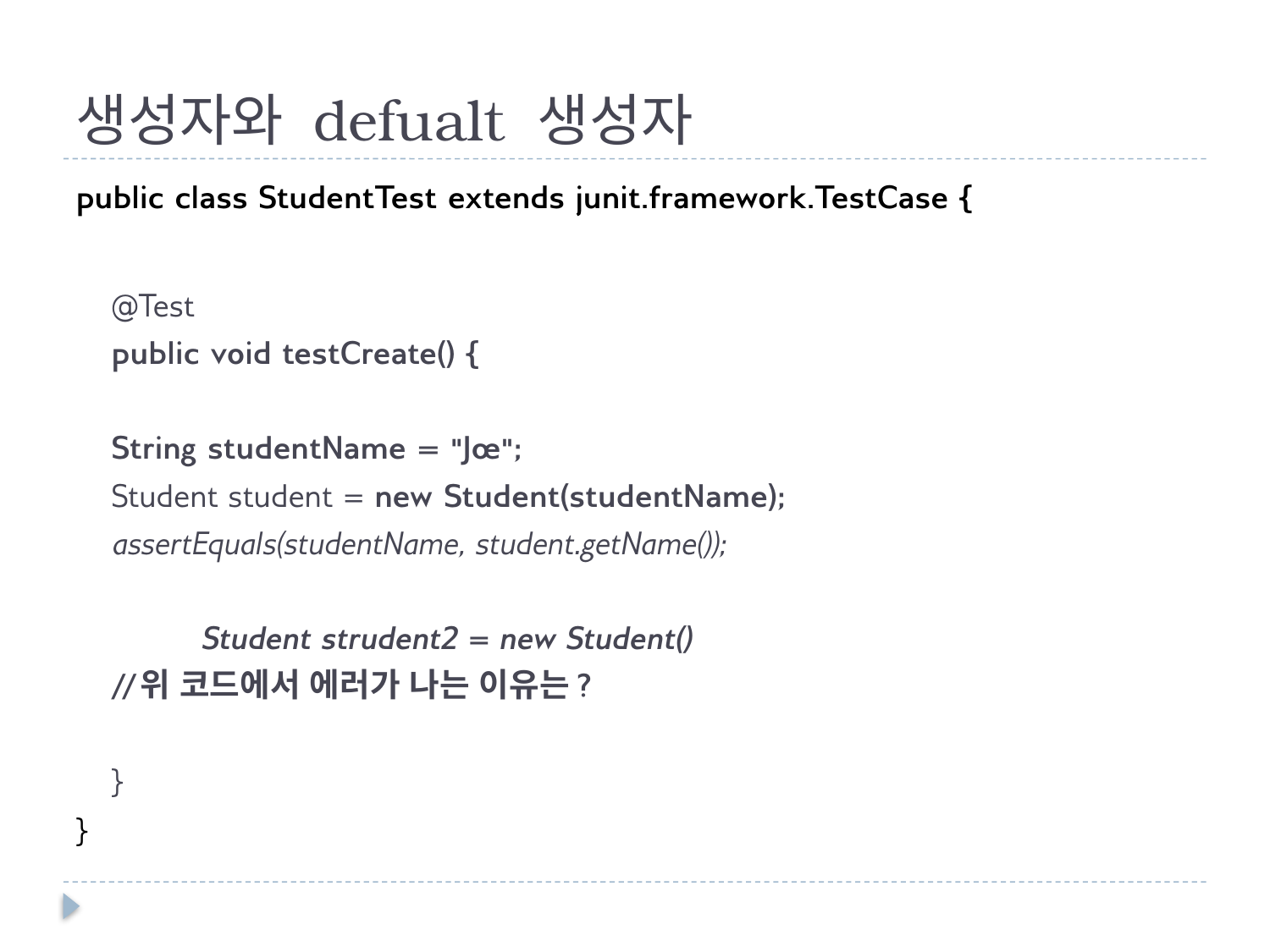

# 생성자와 defualt 생성자
public class StudentTest extends junit.framework.TestCase {

@Test
public void testCreate() {

	String studentName = "Joe";
	Student student = new Student(studentName);
	assertEquals(studentName, student.getName());

         Student strudent2 = new Student()
	//위 코드에서 에러가 나는 이유는?

}
}